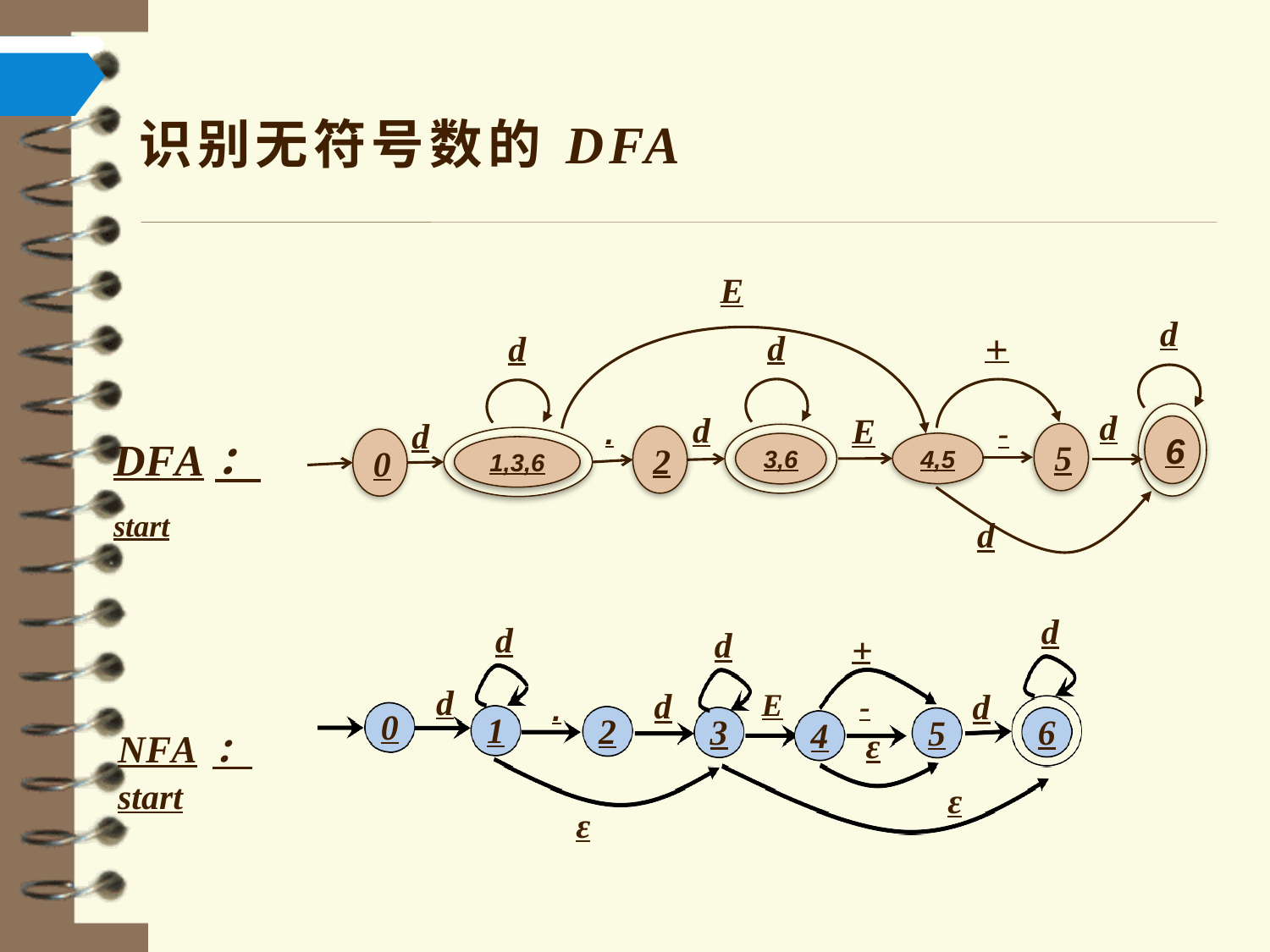

# 识别无符号数的 DFA
E

4,5
d

d

d

+

5
-

6

d
d
d

3,6
E
.
2
d

1,3,6
0
DFA：start
d
d
d
+

d
d
d
E
-
ε
.
NFA：start
0
1
2
6
3
5
4
ε
ε